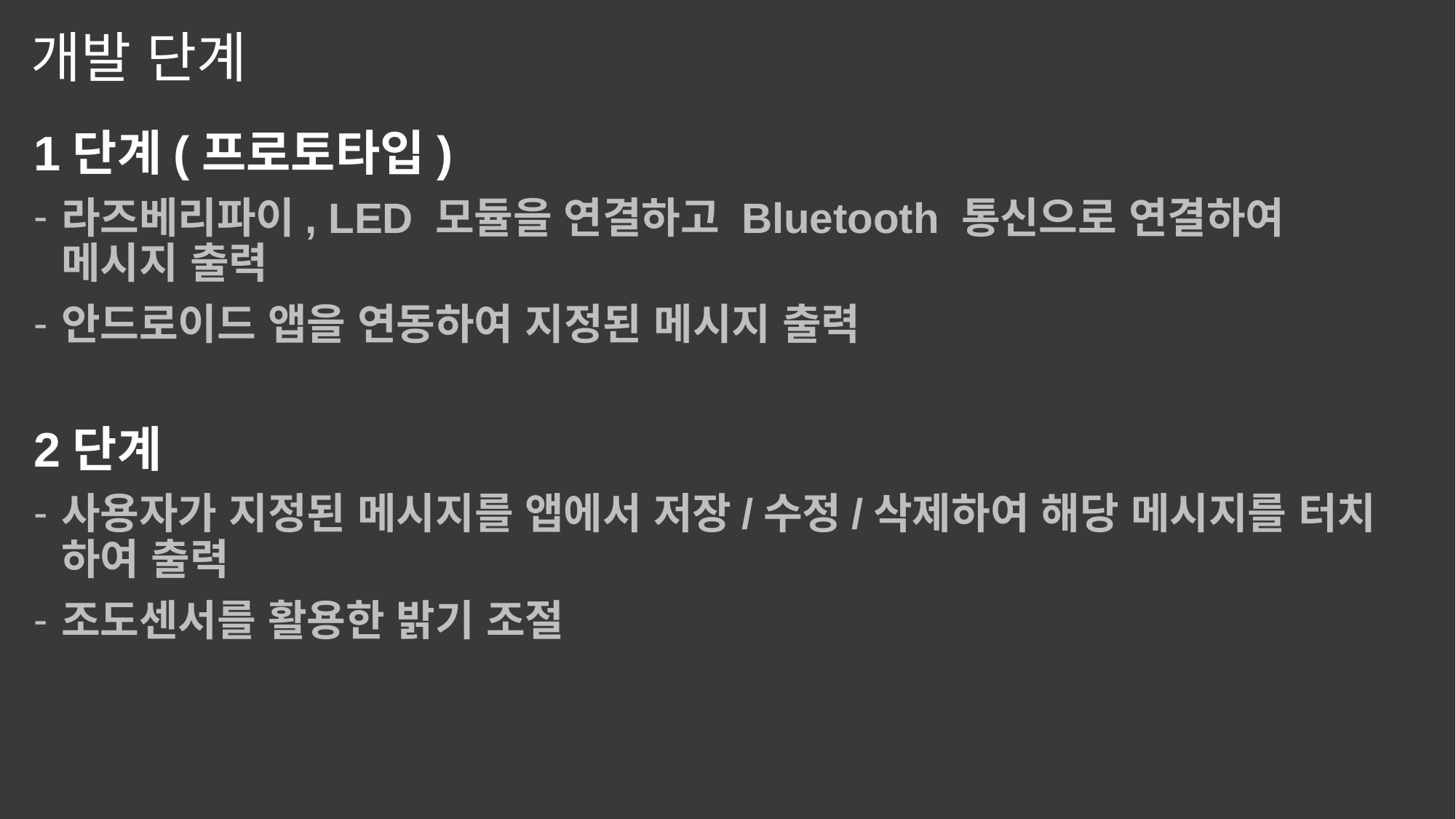

개발 단계
1단계(프로토타입)
라즈베리파이, LED 모듈을 연결하고 Bluetooth 통신으로 연결하여 메시지 출력
안드로이드 앱을 연동하여 지정된 메시지 출력

2단계
사용자가 지정된 메시지를 앱에서 저장/수정/삭제하여 해당 메시지를 터치 하여 출력
조도센서를 활용한 밝기 조절